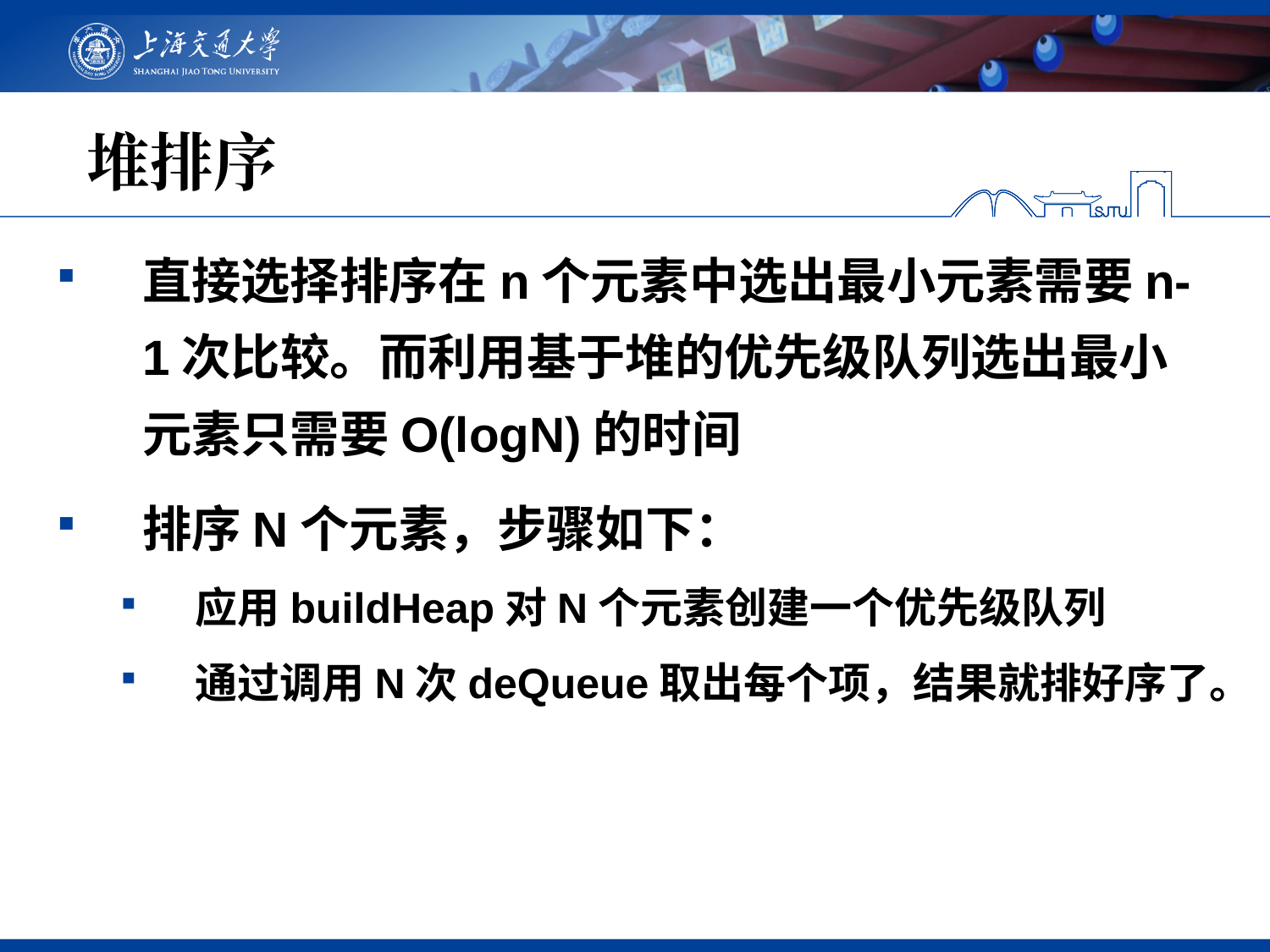

# 堆排序
直接选择排序在n个元素中选出最小元素需要n-1次比较。而利用基于堆的优先级队列选出最小元素只需要O(logN)的时间
排序N个元素，步骤如下：
应用buildHeap对N个元素创建一个优先级队列
通过调用N次deQueue取出每个项，结果就排好序了。